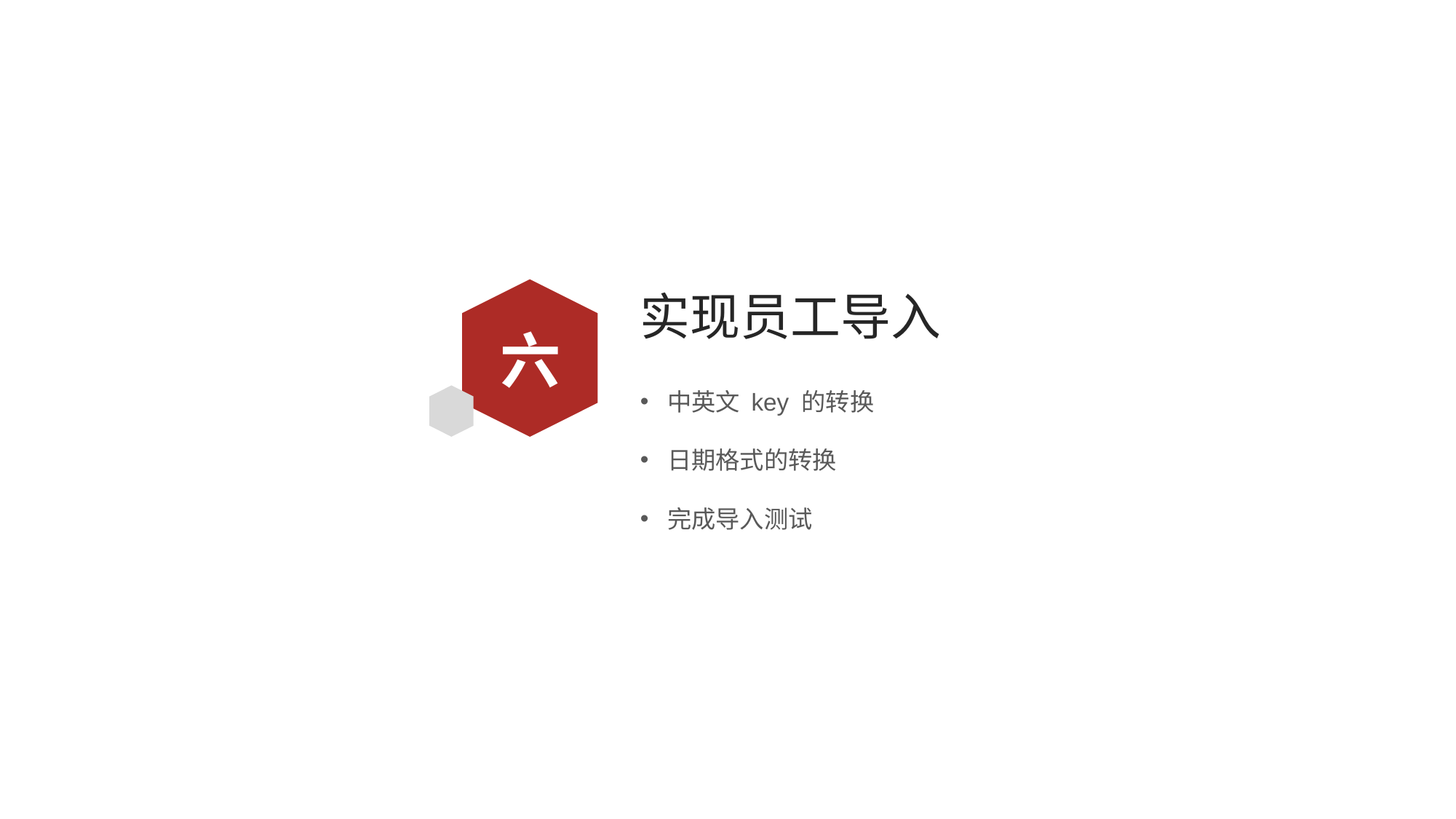

# 实现员工导入
六
中英文 key 的转换
日期格式的转换
完成导入测试